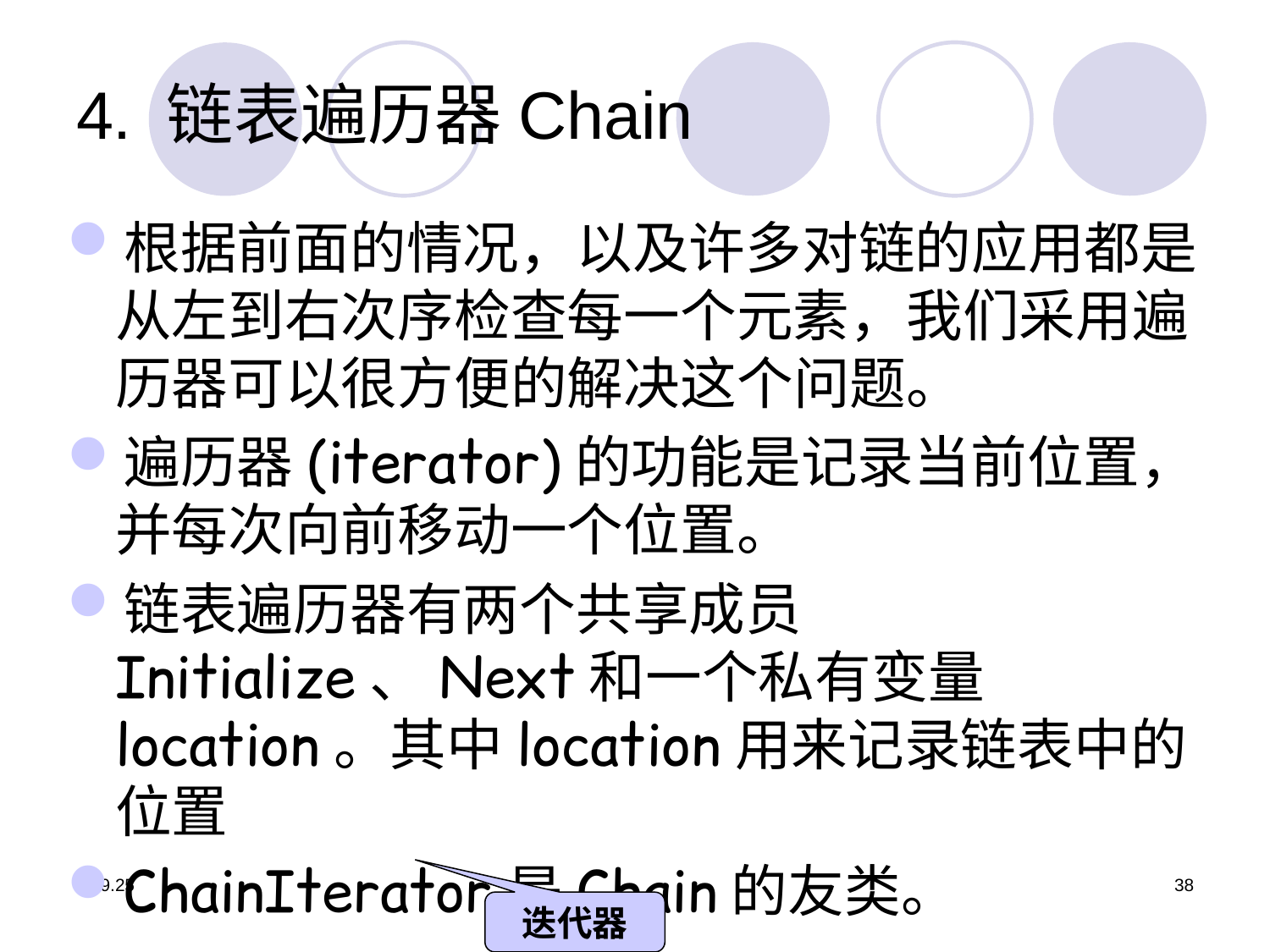

# 4. 链表遍历器Chain
根据前面的情况，以及许多对链的应用都是从左到右次序检查每一个元素，我们采用遍历器可以很方便的解决这个问题。
遍历器(iterator)的功能是记录当前位置，并每次向前移动一个位置。
链表遍历器有两个共享成员Initialize、Next和一个私有变量location。其中location用来记录链表中的位置
ChainIterator是Chain的友类。
19.9.25
38
迭代器